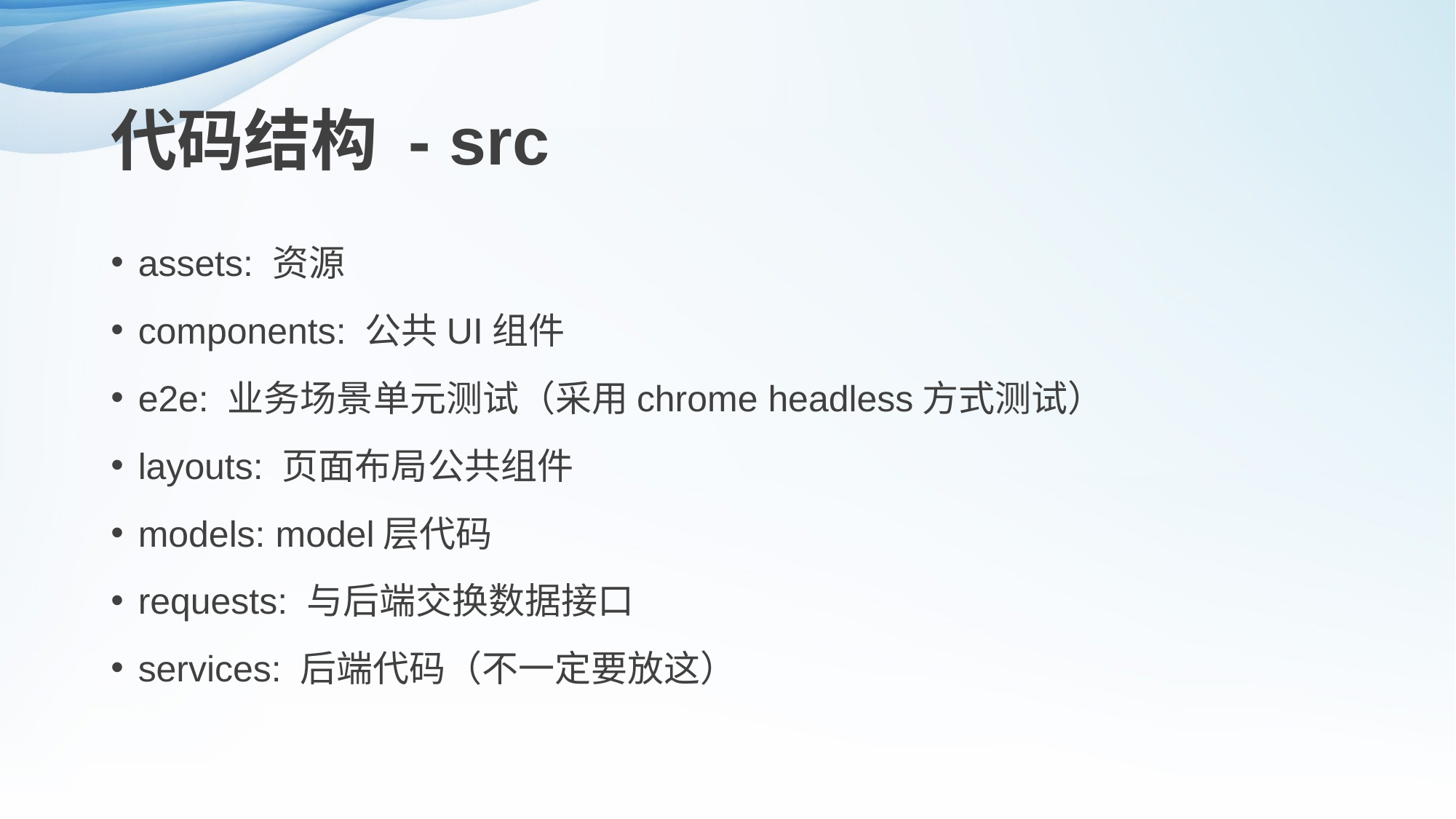

# 代码结构 - src
assets: 资源
components: 公共UI组件
e2e: 业务场景单元测试（采用chrome headless方式测试）
layouts: 页面布局公共组件
models: model层代码
requests: 与后端交换数据接口
services: 后端代码（不一定要放这）